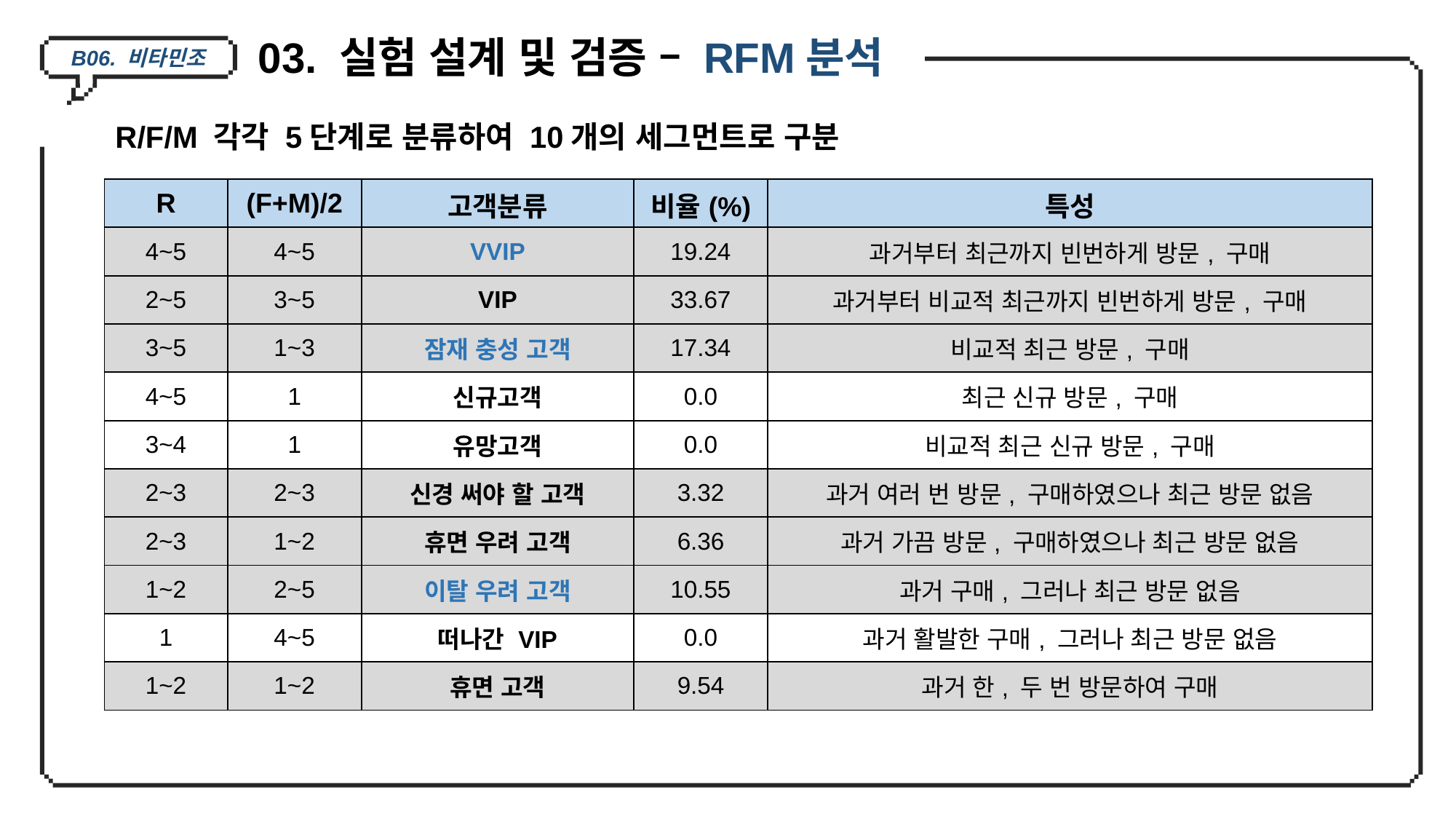

03. 실험 설계 및 검증 – RFM분석

B06. 비타민조

R/F/M 각각 5단계로 분류하여 10개의 세그먼트로 구분
| R | (F+M)/2 | 고객분류 | 비율(%) | 특성 |
| --- | --- | --- | --- | --- |
| 4~5 | 4~5 | VVIP | 19.24 | 과거부터 최근까지 빈번하게 방문, 구매 |
| 2~5 | 3~5 | VIP | 33.67 | 과거부터 비교적 최근까지 빈번하게 방문, 구매 |
| 3~5 | 1~3 | 잠재 충성 고객 | 17.34 | 비교적 최근 방문, 구매 |
| 4~5 | 1 | 신규고객 | 0.0 | 최근 신규 방문, 구매 |
| 3~4 | 1 | 유망고객 | 0.0 | 비교적 최근 신규 방문, 구매 |
| 2~3 | 2~3 | 신경 써야 할 고객 | 3.32 | 과거 여러 번 방문, 구매하였으나 최근 방문 없음 |
| 2~3 | 1~2 | 휴면 우려 고객 | 6.36 | 과거 가끔 방문, 구매하였으나 최근 방문 없음 |
| 1~2 | 2~5 | 이탈 우려 고객 | 10.55 | 과거 구매, 그러나 최근 방문 없음 |
| 1 | 4~5 | 떠나간 VIP | 0.0 | 과거 활발한 구매, 그러나 최근 방문 없음 |
| 1~2 | 1~2 | 휴면 고객 | 9.54 | 과거 한, 두 번 방문하여 구매 |